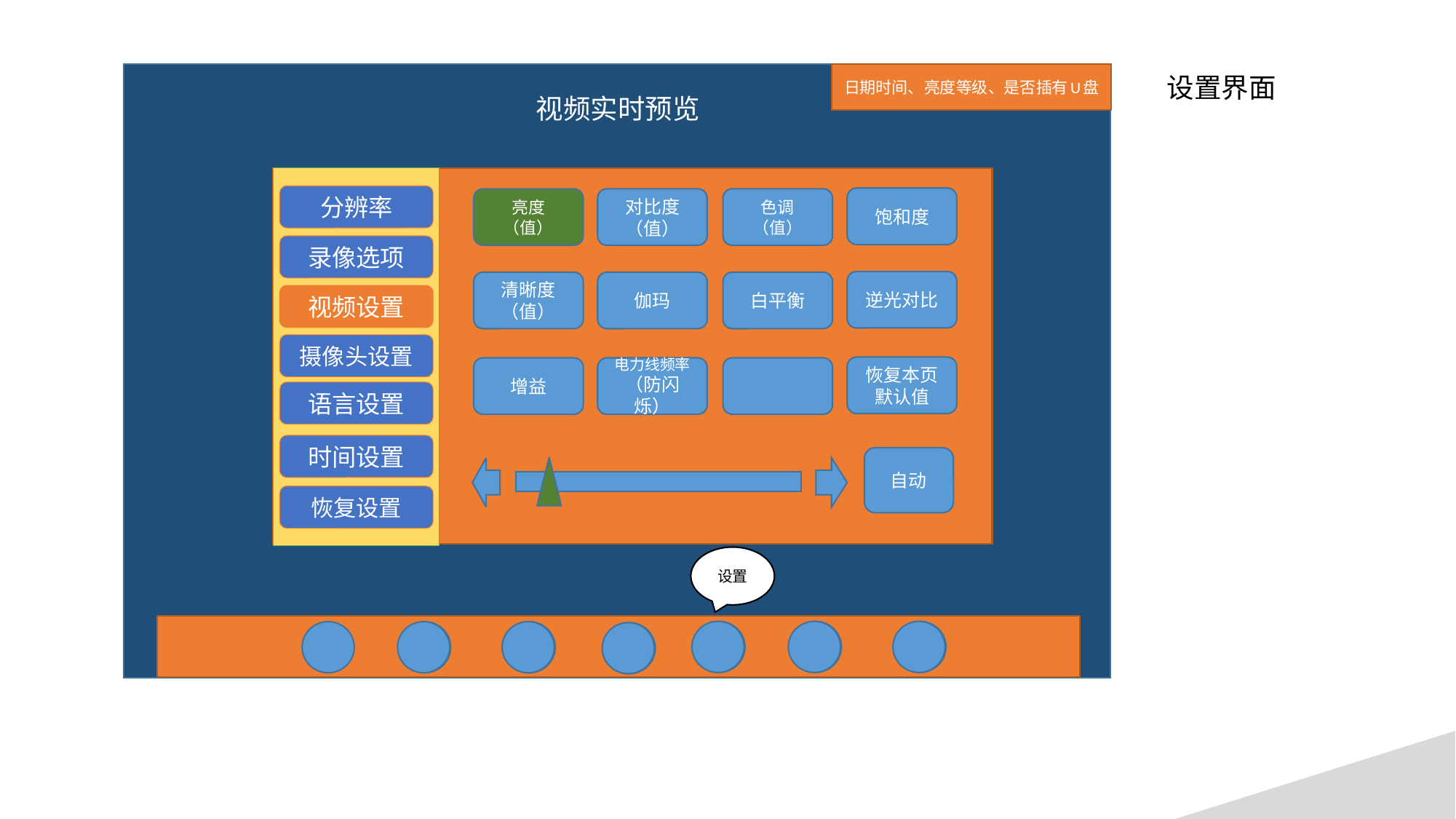

日期时间、亮度等级、是否插有U盘

设置界面
视频实时预览

分辨率
饱和度
亮度（值）
对比度（值）
色调（值）
录像选项
逆光对比
清晰度（值）
伽玛
白平衡
视频设置
摄像头设置
恢复本页默认值
增益
电力线频率
（防闪烁）

语言设置
时间设置
自动

恢复设置
设置